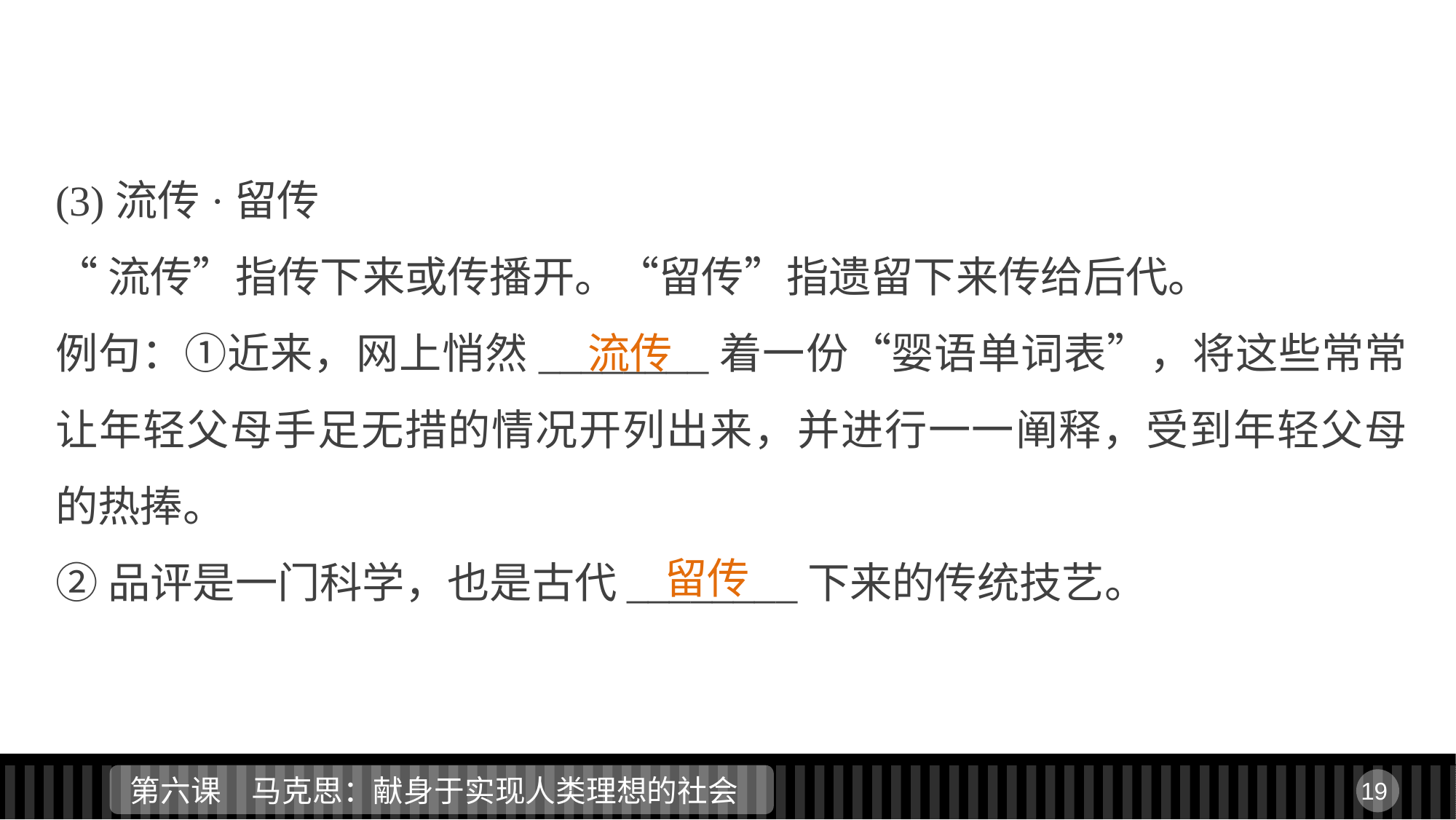

(3)流传·留传
“流传”指传下来或传播开。“留传”指遗留下来传给后代。
例句：①近来，网上悄然________着一份“婴语单词表”，将这些常常让年轻父母手足无措的情况开列出来，并进行一一阐释，受到年轻父母的热捧。
②品评是一门科学，也是古代________下来的传统技艺。
流传
留传